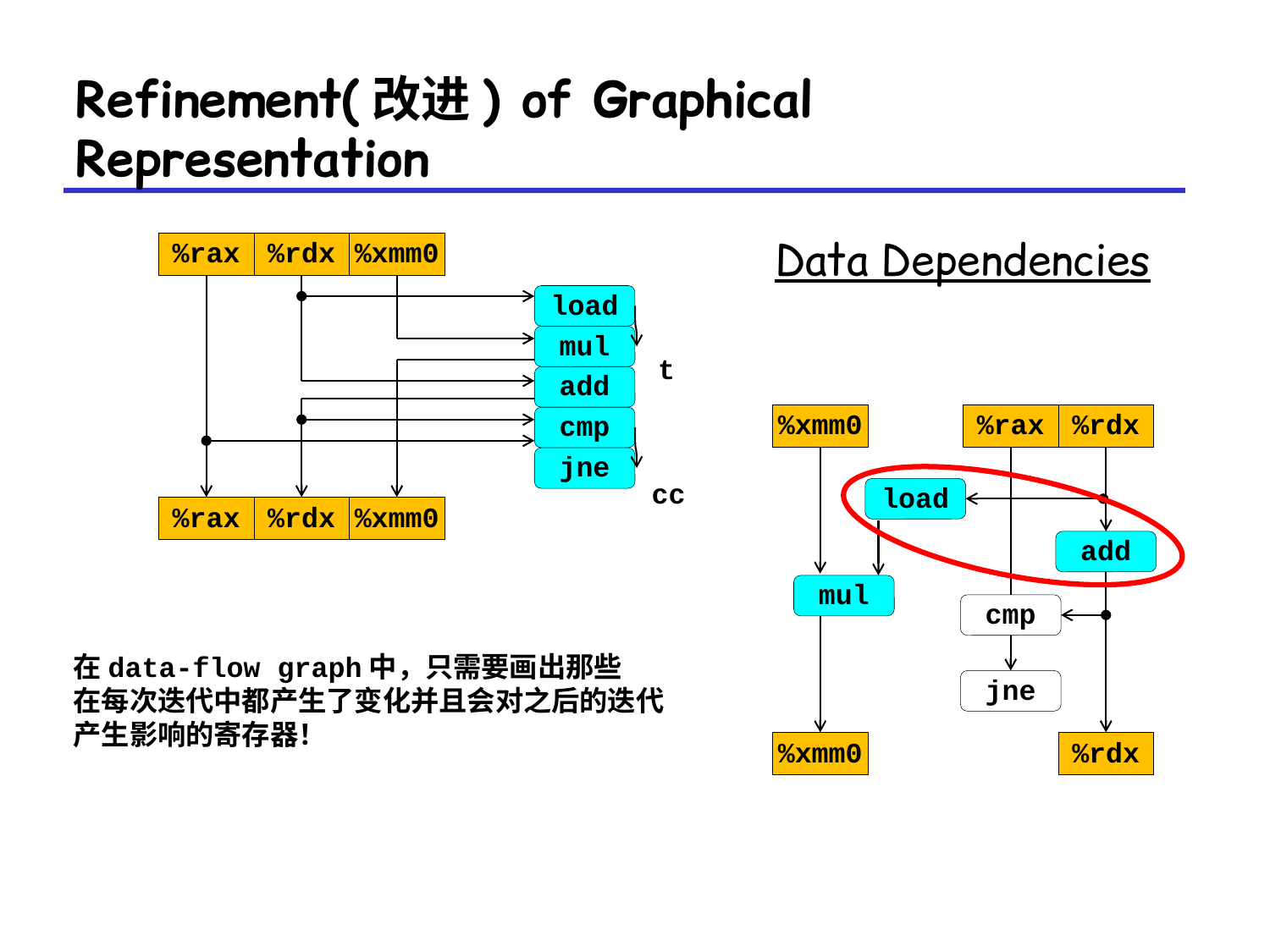

Refinement(改进) of Graphical Representation
%rax
%rdx
%xmm0
load
mul
t
add
cmp
jne
%rax
%rdx
%xmm0
Data Dependencies
%xmm0
%rax
%rdx
cc

load
add
mul
cmp
在data-flow graph中，只需要画出那些
在每次迭代中都产生了变化并且会对之后的迭代
产生影响的寄存器！
jne
%xmm0
%rdx
13